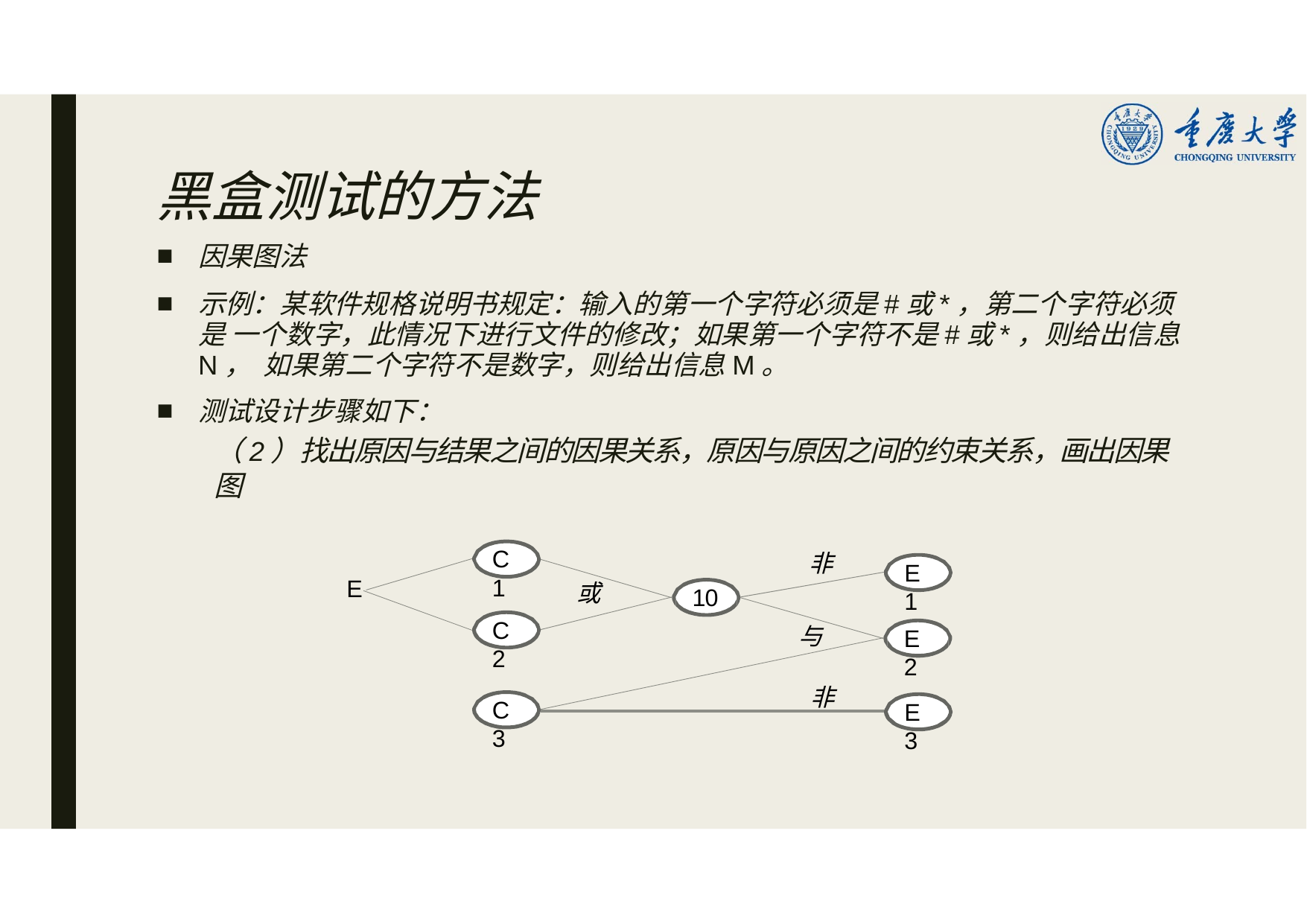

# 黑盒测试的方法
因果图法
示例：某软件规格说明书规定：输入的第一个字符必须是#或*，第二个字符必须是 一个数字，此情况下进行文件的修改；如果第一个字符不是#或*，则给出信息N，  如果第二个字符不是数字，则给出信息M。
测试设计步骤如下：
（2）找出原因与结果之间的因果关系，原因与原因之间的约束关系，画出因果图

C1
非

E1

E

或

10

C2

与
E2

非

C3
E3